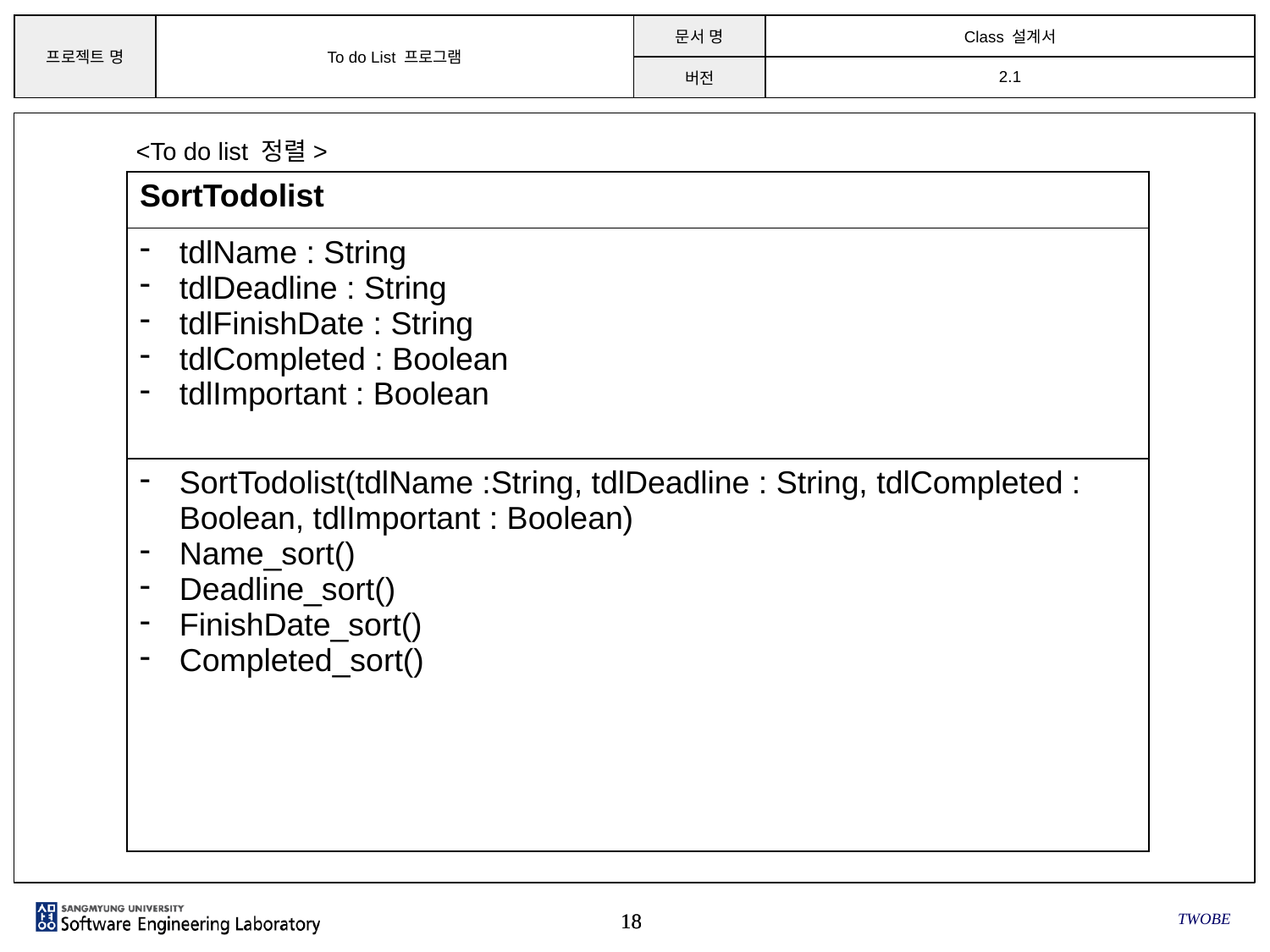

<To do list 정렬>
| SortTodolist |
| --- |
| tdlName : String tdlDeadline : String tdlFinishDate : String tdlCompleted : Boolean tdlImportant : Boolean |
| SortTodolist(tdlName :String, tdlDeadline : String, tdlCompleted : Boolean, tdlImportant : Boolean) Name\_sort() Deadline\_sort() FinishDate\_sort() Completed\_sort() |
TWOBE